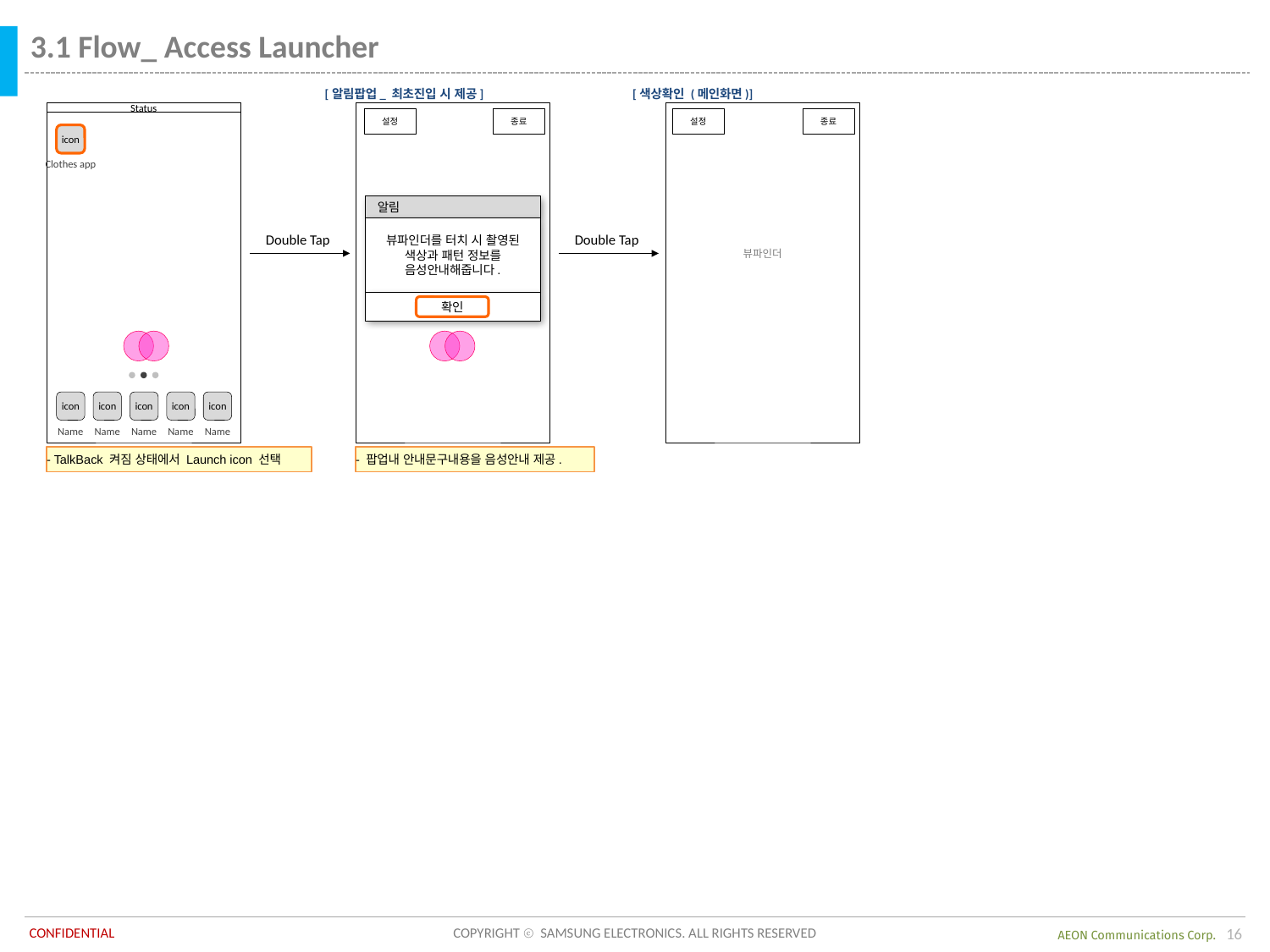

3.1 Flow_ Access Launcher
[알림팝업_ 최초진입 시 제공]
[색상확인 (메인화면)]

Status
icon
Clothes app

icon
icon
icon
icon
icon
Name
Name
Name
Name
Name
뷰파인더

설정
종료
뷰파인더

설정
종료
알림
뷰파인더를 터치 시 촬영된 색상과 패턴 정보를 음성안내해줍니다.

확인
Double Tap
Double Tap

- TalkBack 켜짐 상태에서 Launch icon 선택
- 팝업내 안내문구내용을 음성안내 제공.
16